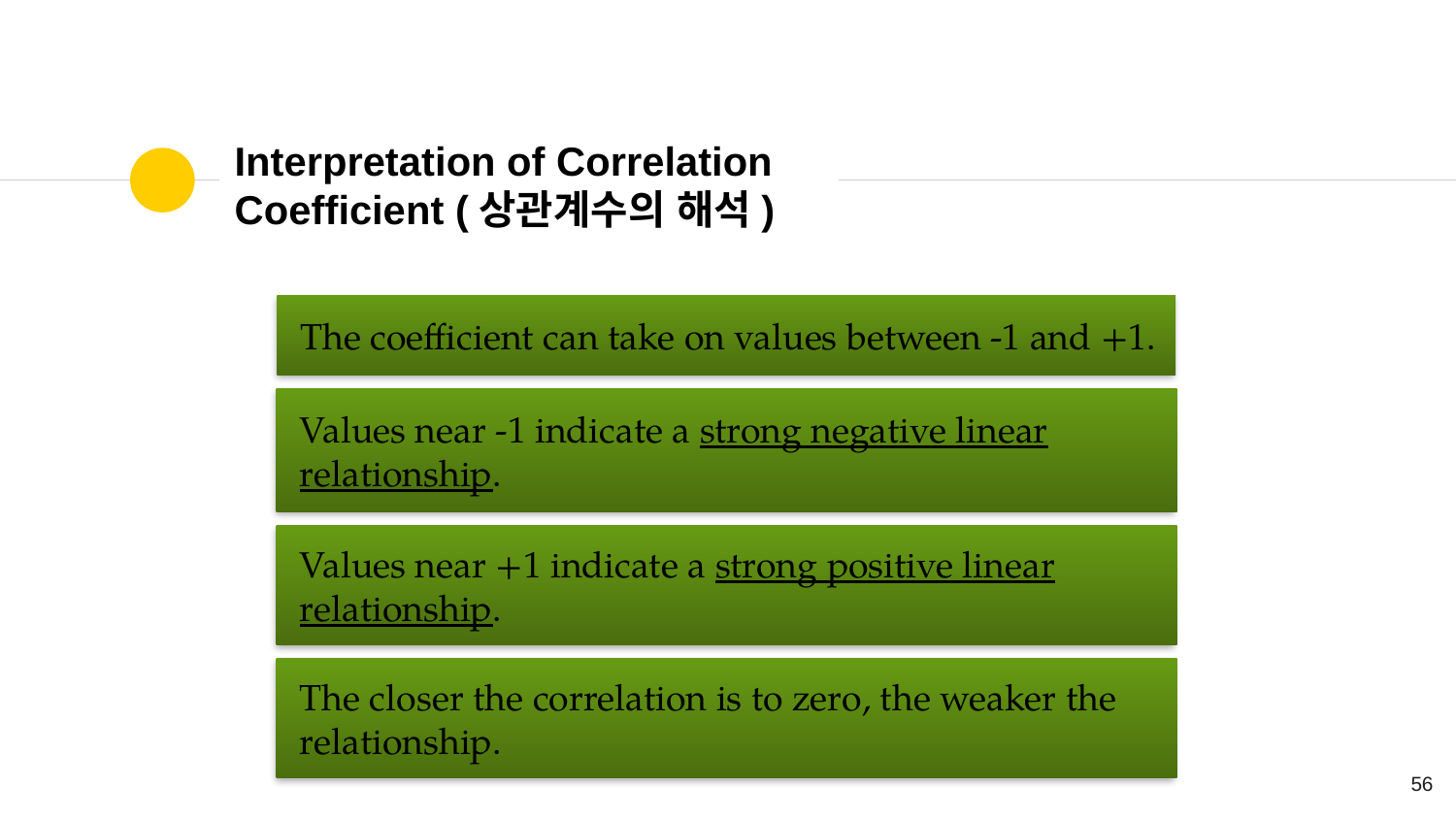

# Interpretation of Correlation Coefficient (상관계수의 해석)
 The coefficient can take on values between -1 and +1.
 Values near -1 indicate a strong negative linear
 relationship.
 Values near +1 indicate a strong positive linear
 relationship.
 The closer the correlation is to zero, the weaker the
 relationship.
56